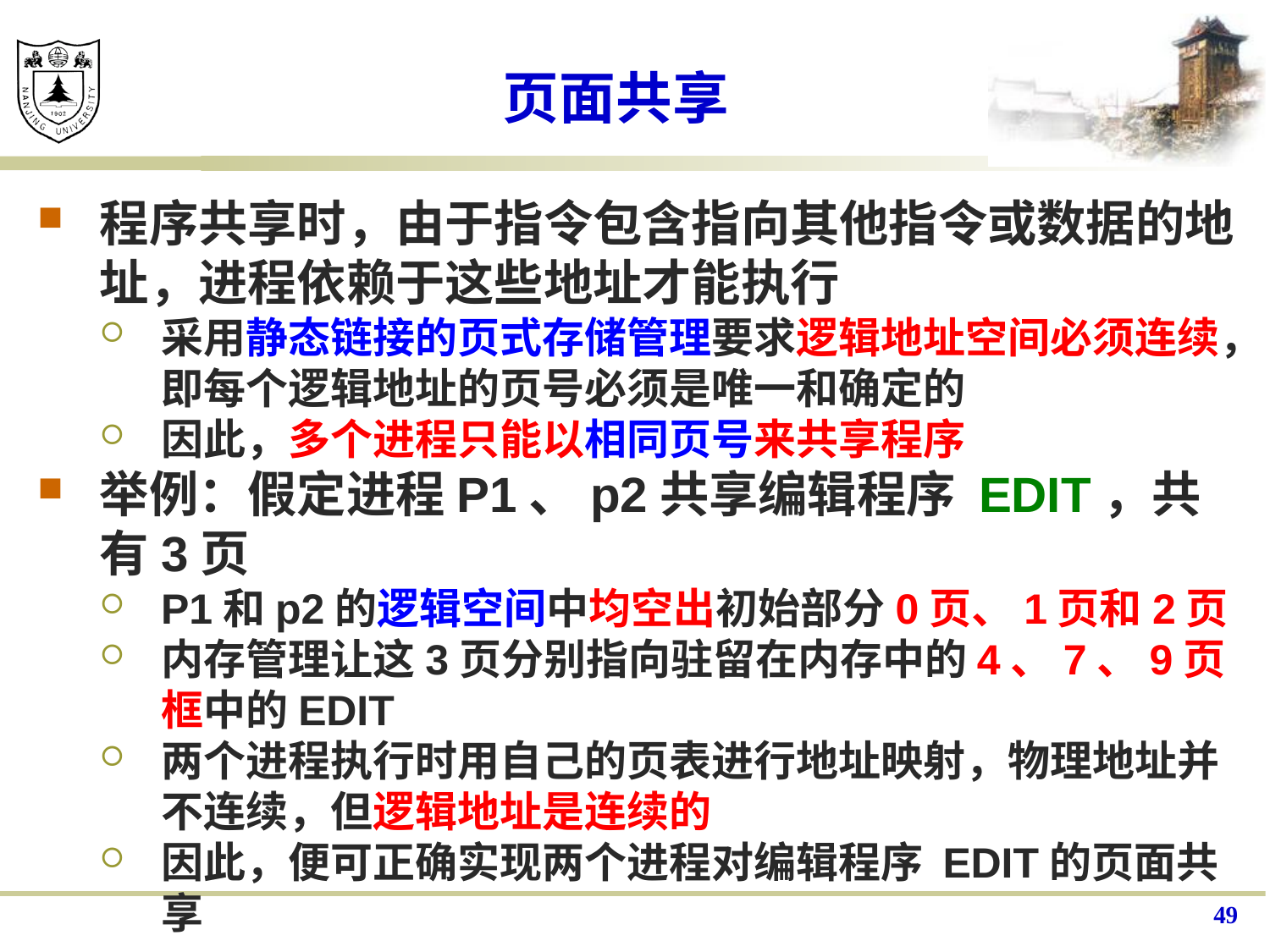

# 页面共享
程序共享时，由于指令包含指向其他指令或数据的地址，进程依赖于这些地址才能执行
采用静态链接的页式存储管理要求逻辑地址空间必须连续，即每个逻辑地址的页号必须是唯一和确定的
因此，多个进程只能以相同页号来共享程序
举例：假定进程P1、p2共享编辑程序 EDIT，共有3页
P1和p2的逻辑空间中均空出初始部分0页、1页和2页
内存管理让这3页分别指向驻留在内存中的4、7、9页框中的EDIT
两个进程执行时用自己的页表进行地址映射，物理地址并不连续，但逻辑地址是连续的
因此，便可正确实现两个进程对编辑程序 EDIT的页面共享

49